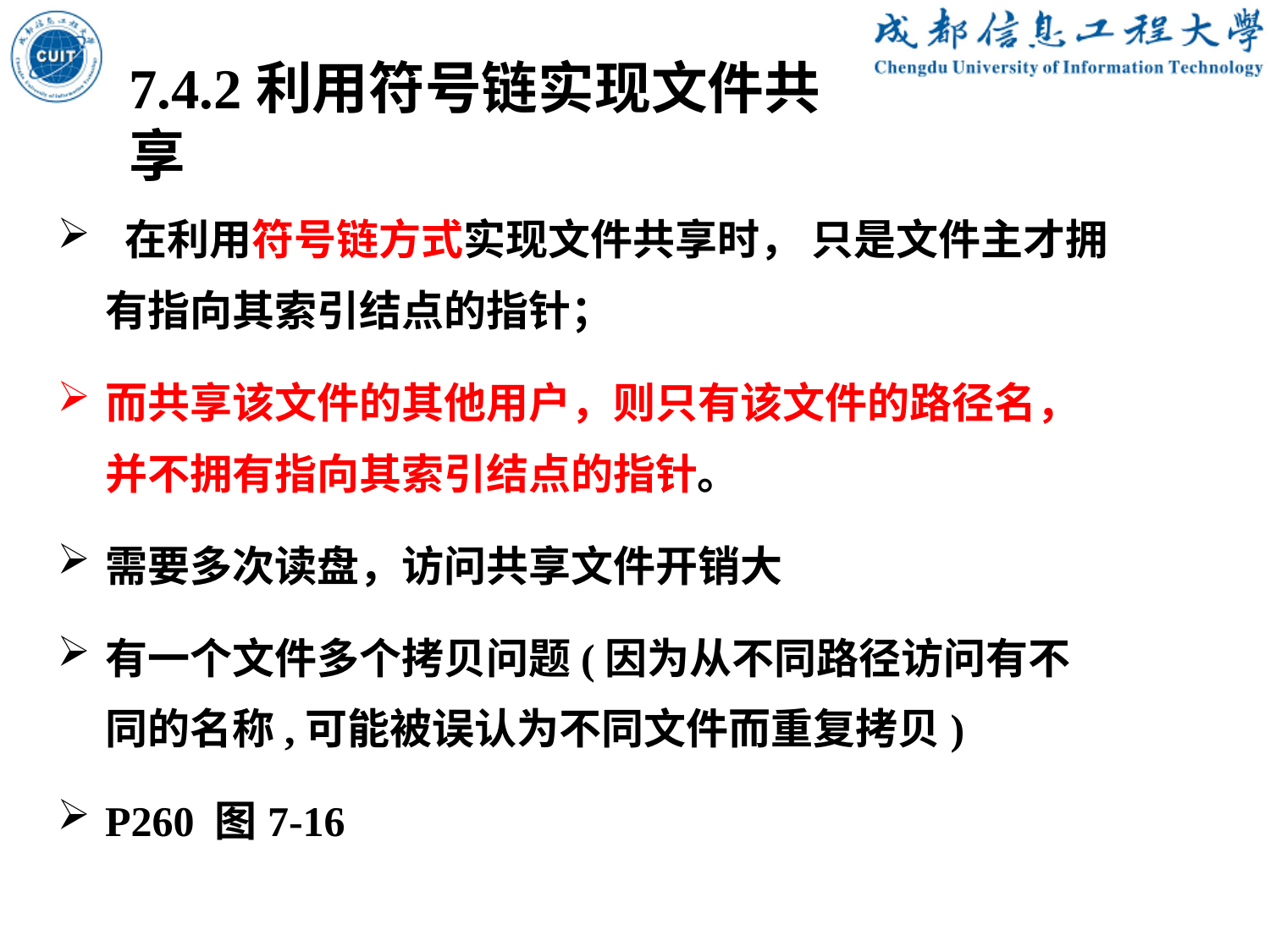

7.4.2利用符号链实现文件共享
 在利用符号链方式实现文件共享时， 只是文件主才拥有指向其索引结点的指针；
而共享该文件的其他用户，则只有该文件的路径名，并不拥有指向其索引结点的指针。
需要多次读盘，访问共享文件开销大
有一个文件多个拷贝问题(因为从不同路径访问有不同的名称,可能被误认为不同文件而重复拷贝)
P260 图7-16